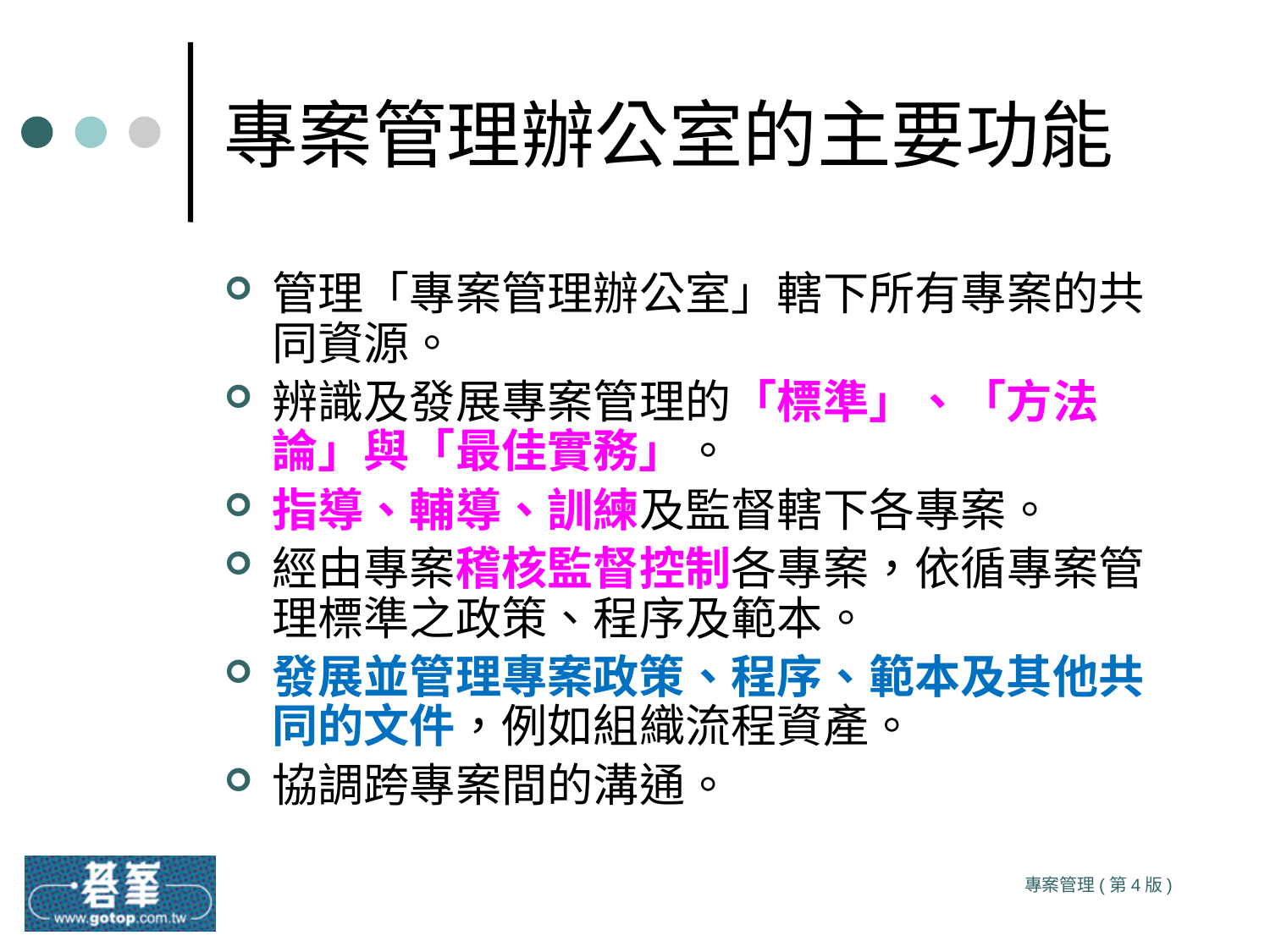

# 專案管理辦公室的主要功能
管理「專案管理辦公室」轄下所有專案的共同資源。
辨識及發展專案管理的「標準」、「方法論」與「最佳實務」。
指導、輔導、訓練及監督轄下各專案。
經由專案稽核監督控制各專案，依循專案管理標準之政策、程序及範本。
發展並管理專案政策、程序、範本及其他共同的文件，例如組織流程資產。
協調跨專案間的溝通。
專案管理(第4版)